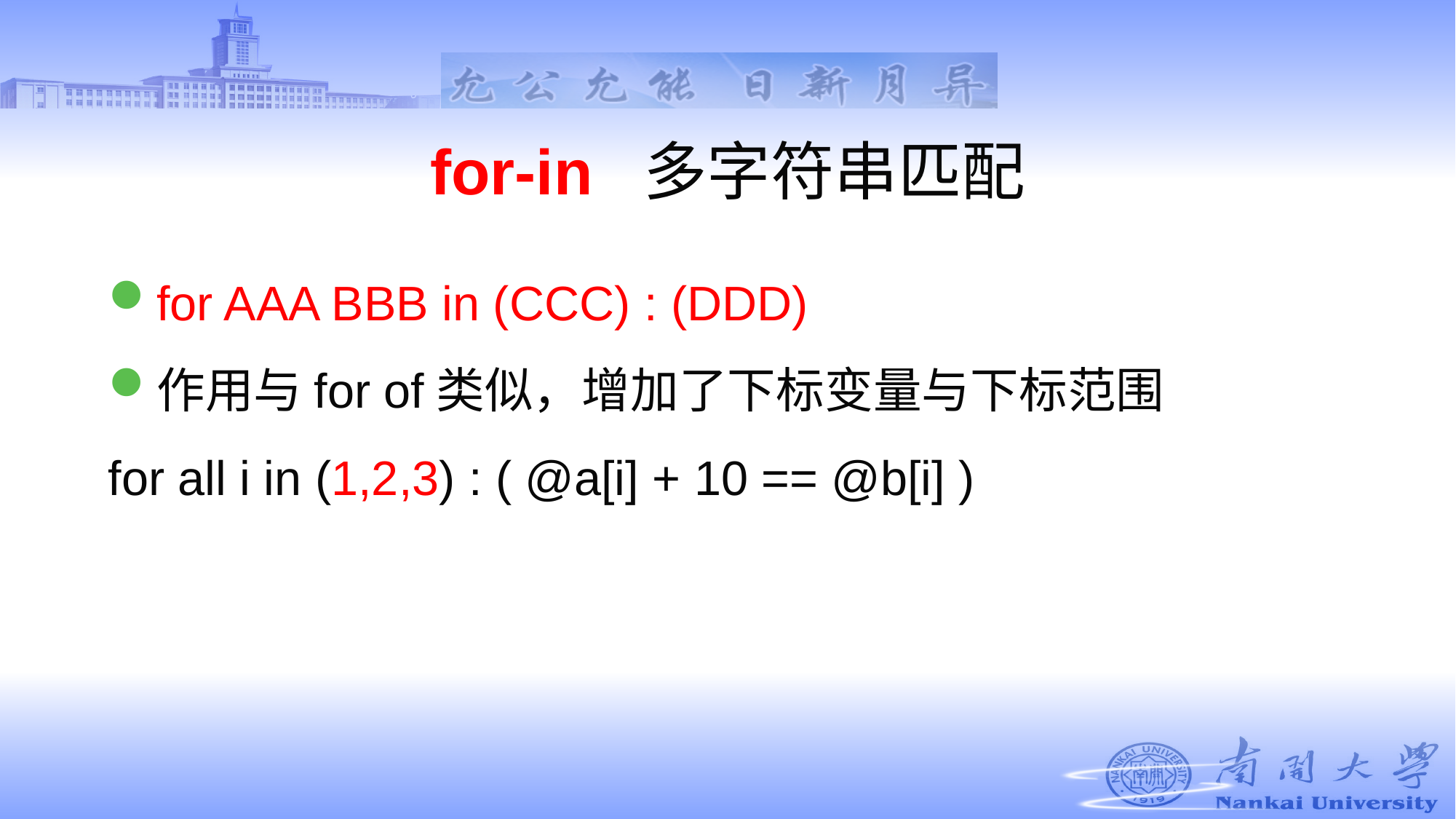

# for-in  多字符串匹配
for AAA BBB in (CCC) : (DDD)
作用与for of类似，增加了下标变量与下标范围
for all i in (1,2,3) : ( @a[i] + 10 == @b[i] )